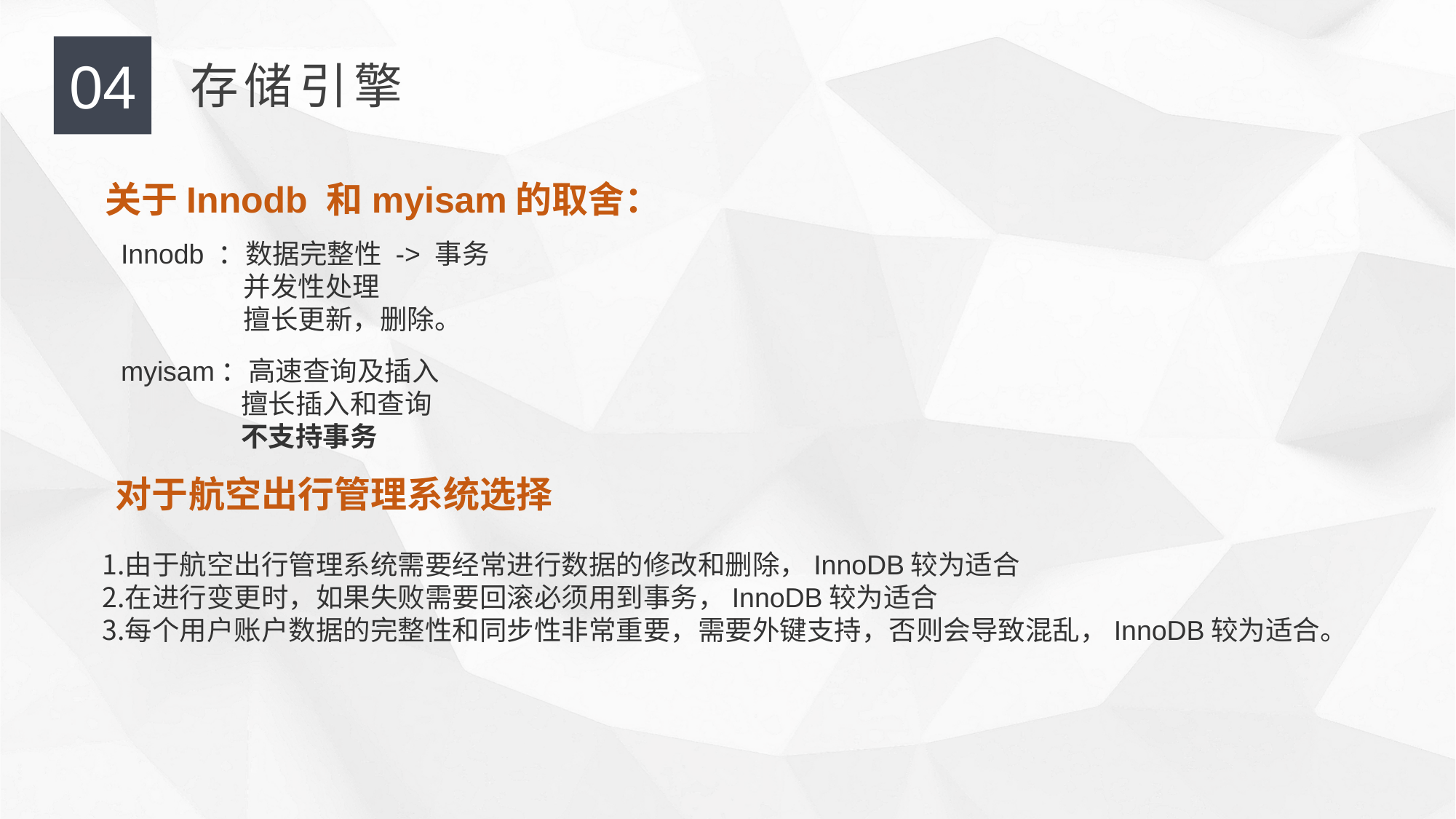

04
存储引擎
关于Innodb 和myisam的取舍：

Innodb ：数据完整性 -> 事务
	 并发性处理
	 擅长更新，删除。

myisam：高速查询及插入
                擅长插入和查询
                不支持事务

对于航空出行管理系统选择

由于航空出行管理系统需要经常进行数据的修改和删除，InnoDB较为适合
在进行变更时，如果失败需要回滚必须用到事务，InnoDB较为适合
每个用户账户数据的完整性和同步性非常重要，需要外键支持，否则会导致混乱，InnoDB较为适合。